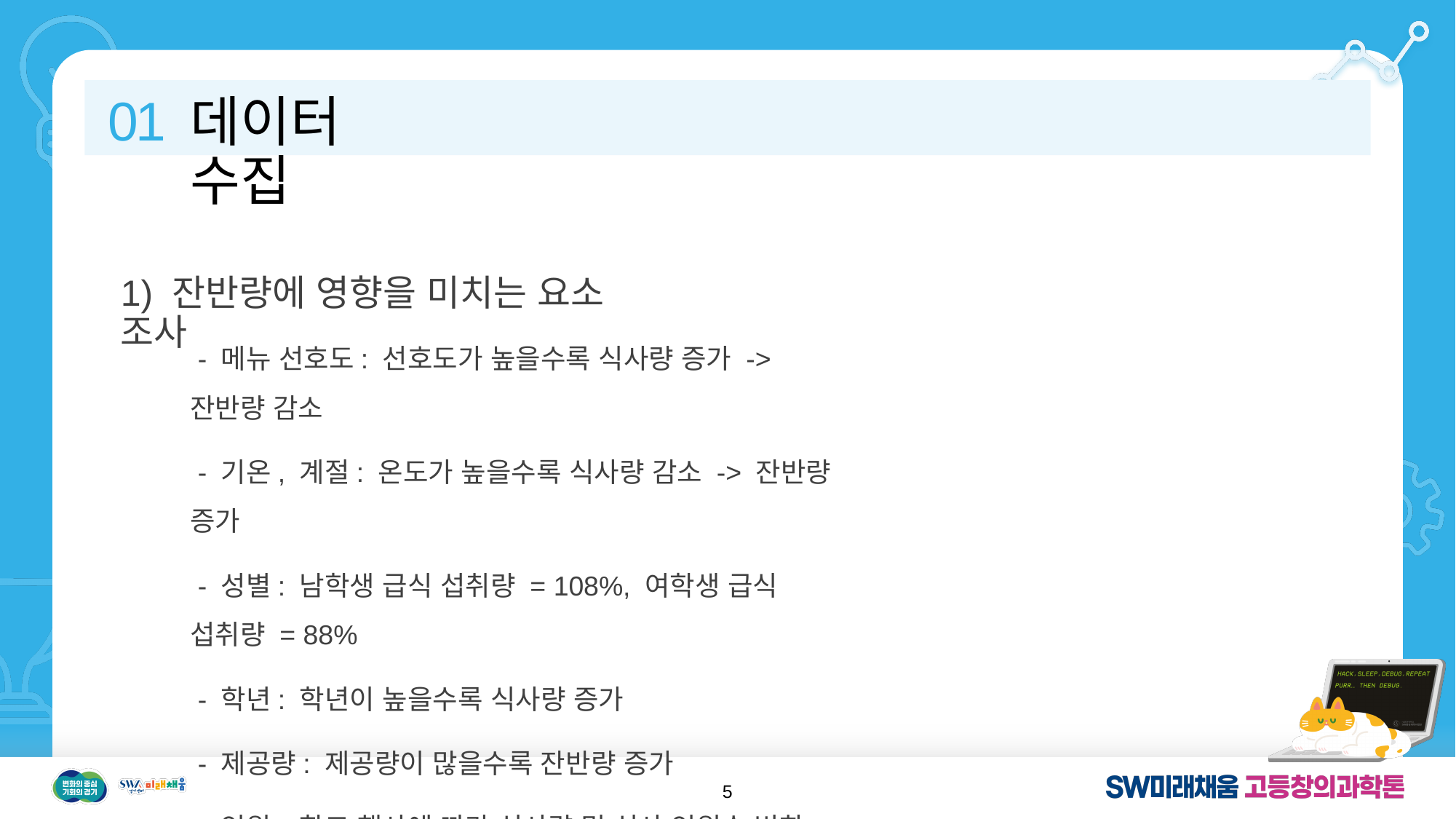

01
데이터 수집
1) 잔반량에 영향을 미치는 요소 조사
 - 메뉴 선호도: 선호도가 높을수록 식사량 증가 -> 잔반량 감소
 - 기온, 계절: 온도가 높을수록 식사량 감소 -> 잔반량 증가
 - 성별: 남학생 급식 섭취량 = 108%, 여학생 급식 섭취량 = 88%
 - 학년: 학년이 높을수록 식사량 증가
 - 제공량: 제공량이 많을수록 잔반량 증가
 - 인원: 학교 행사에 따라 식사량 및 식사 인원수 변화